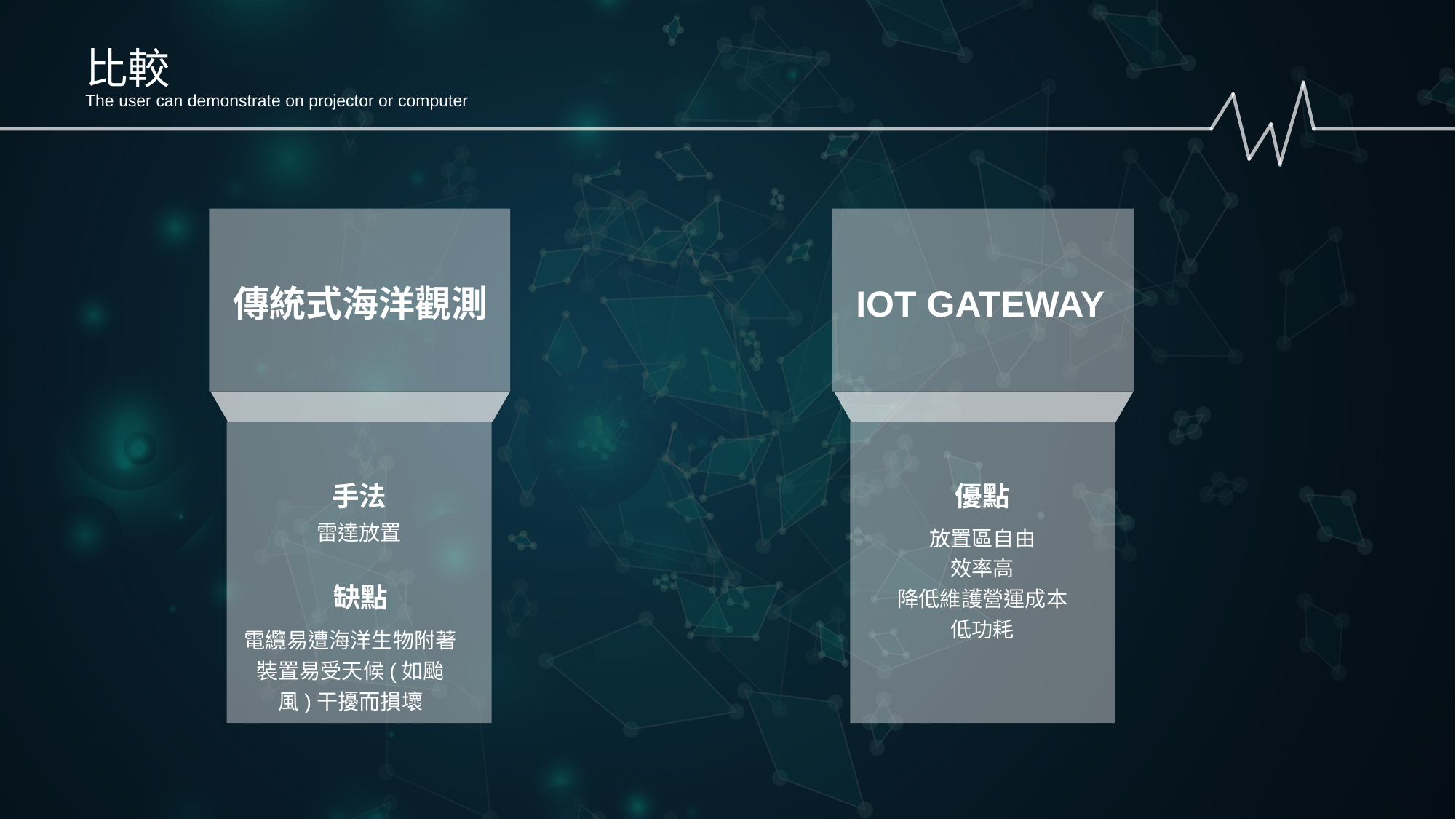

比較
The user can demonstrate on projector or computer

傳統式海洋觀測

手法
雷達放置

IOT GATEWAY

優點
放置區自由
效率高
降低維護營運成本
低功耗
缺點
電纜易遭海洋生物附著
裝置易受天候(如颱風)干擾而損壞